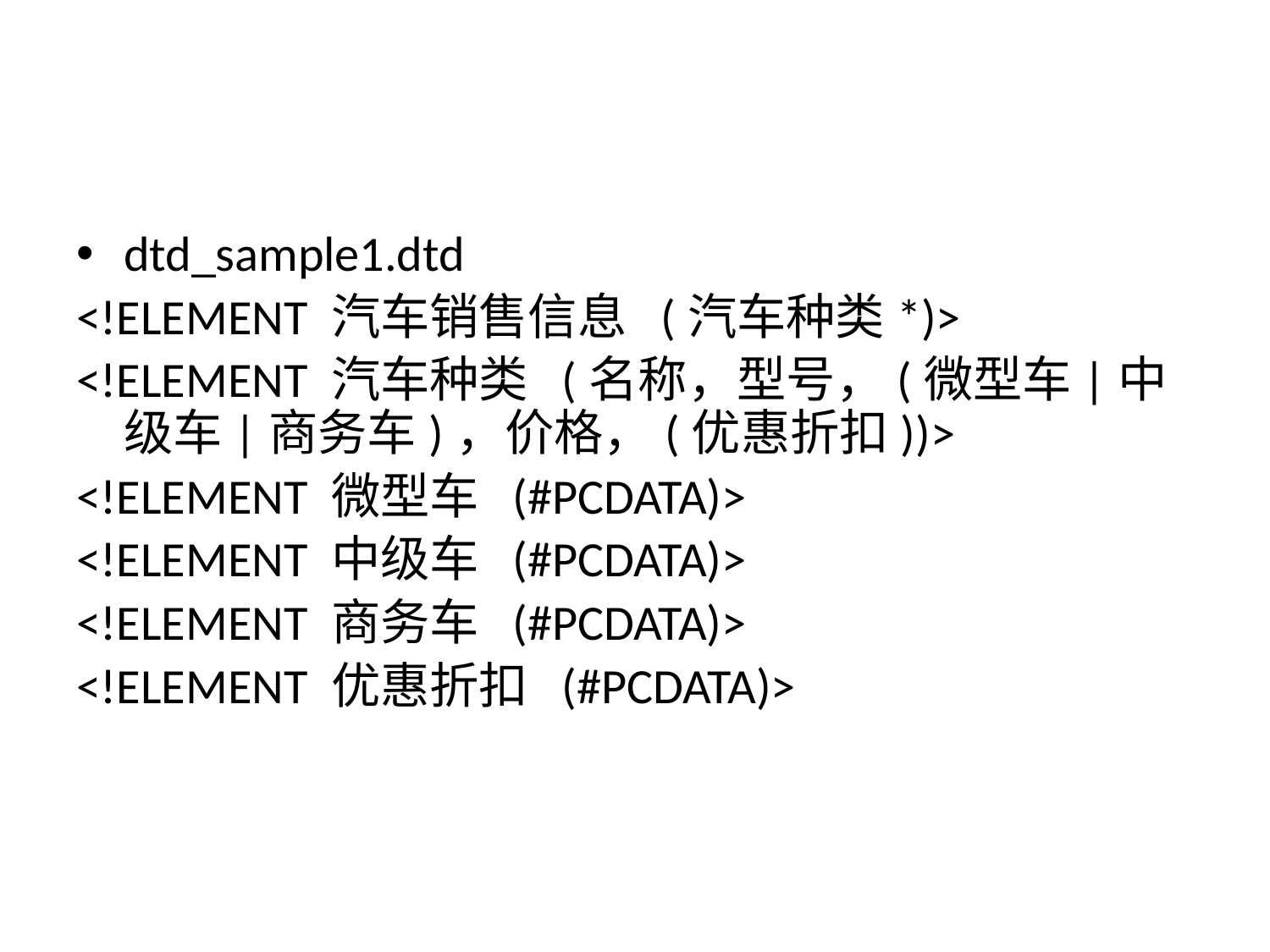

#
dtd_sample1.dtd
<!ELEMENT 汽车销售信息  (汽车种类*)>
<!ELEMENT 汽车种类  (名称，型号，(微型车|中级车|商务车)，价格，(优惠折扣))>
<!ELEMENT 微型车  (#PCDATA)>
<!ELEMENT 中级车  (#PCDATA)>
<!ELEMENT 商务车  (#PCDATA)>
<!ELEMENT 优惠折扣  (#PCDATA)>